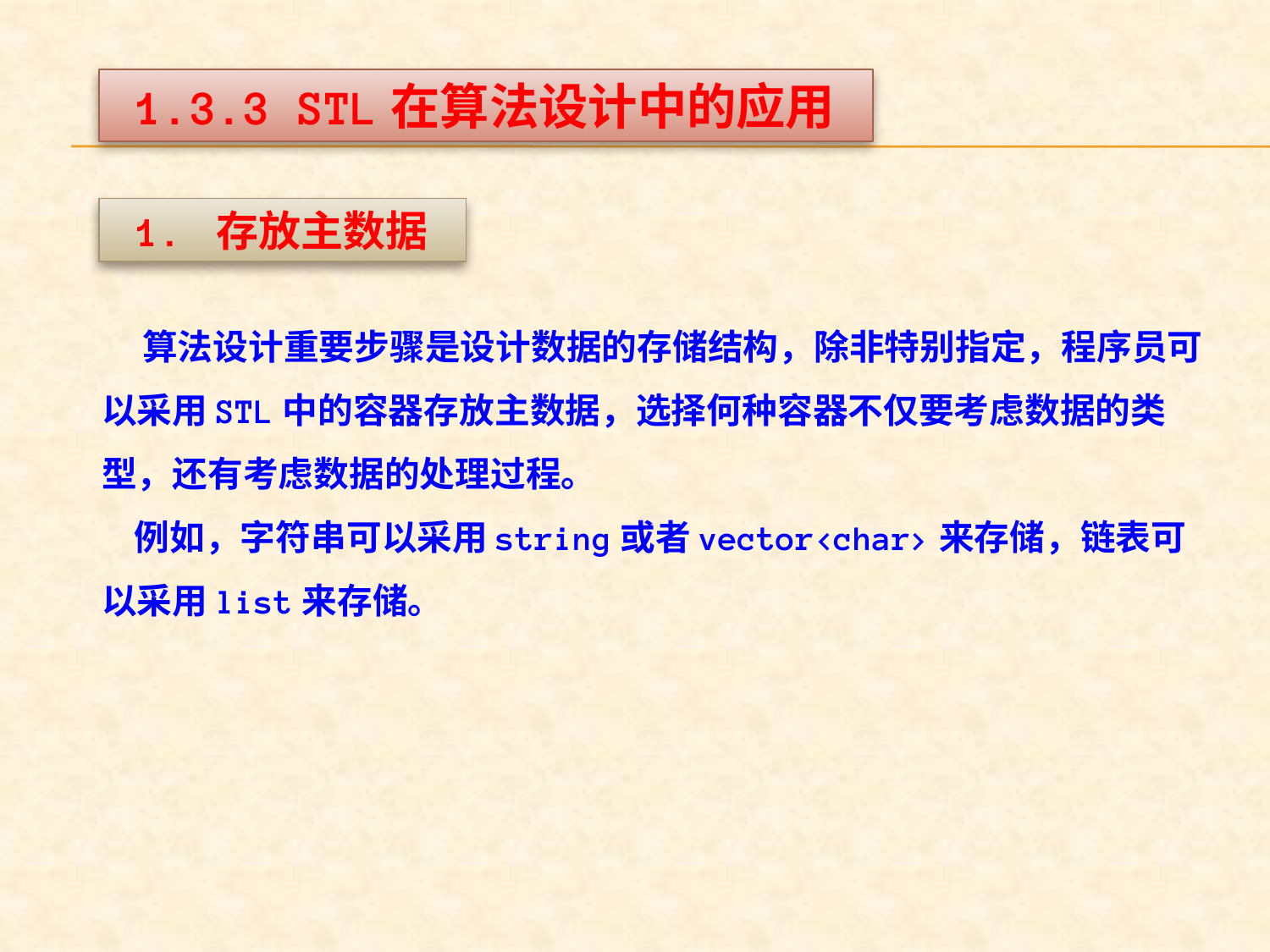

1.3.3 STL在算法设计中的应用
1. 存放主数据
    算法设计重要步骤是设计数据的存储结构，除非特别指定，程序员可以采用STL中的容器存放主数据，选择何种容器不仅要考虑数据的类型，还有考虑数据的处理过程。
   例如，字符串可以采用string或者vector<char>来存储，链表可以采用list来存储。